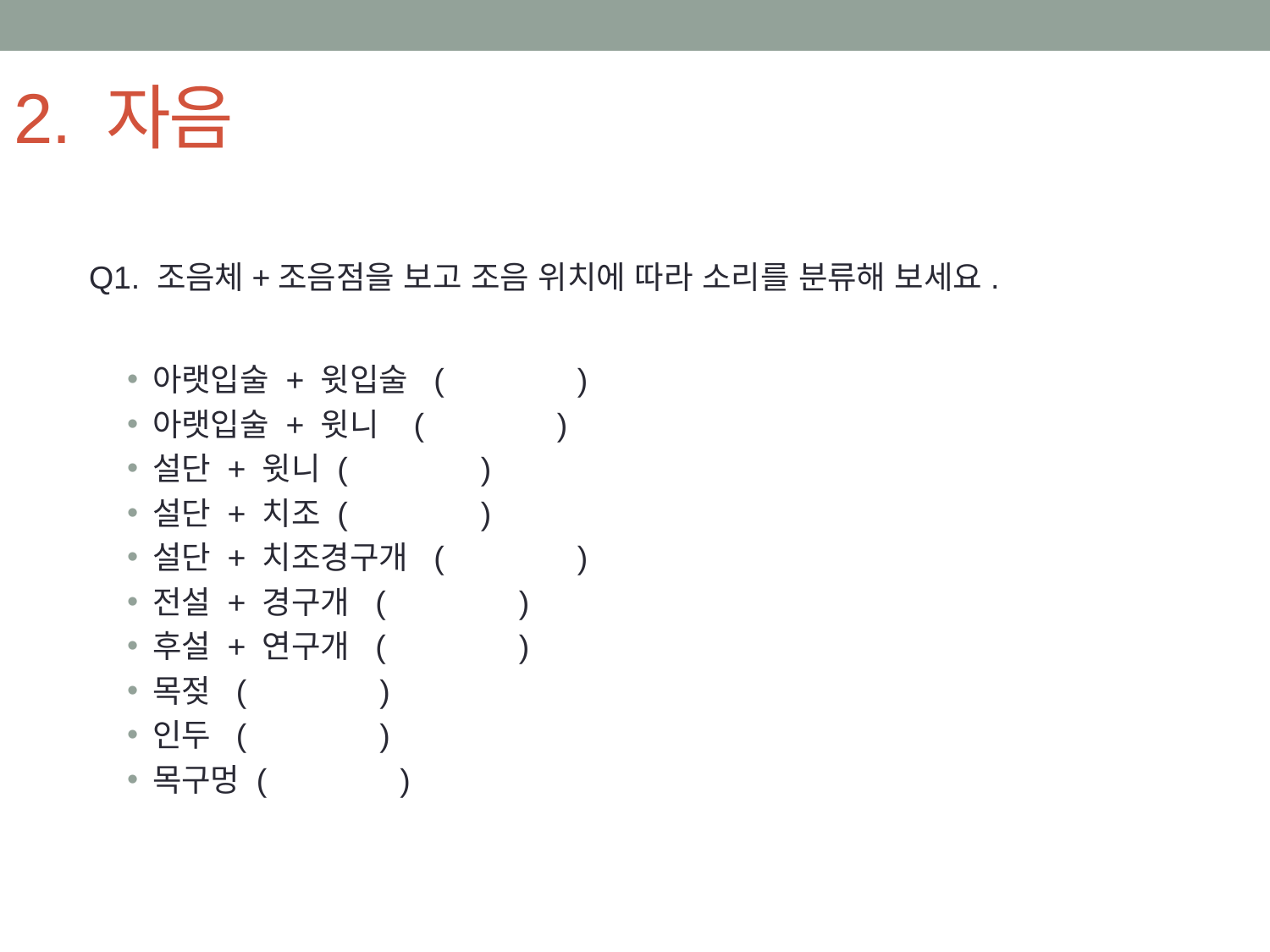

# 2. 자음

Q1. 조음체+조음점을 보고 조음 위치에 따라 소리를 분류해 보세요.

아랫입술 + 윗입술  (               )
아랫입술 + 윗니   (               )
설단 + 윗니 (               )
설단 + 치조 (               )
설단 + 치조경구개  (               )
전설 + 경구개  (               )
후설 + 연구개  (               )
목젖  (               )
인두  (               )
목구멍 (               )